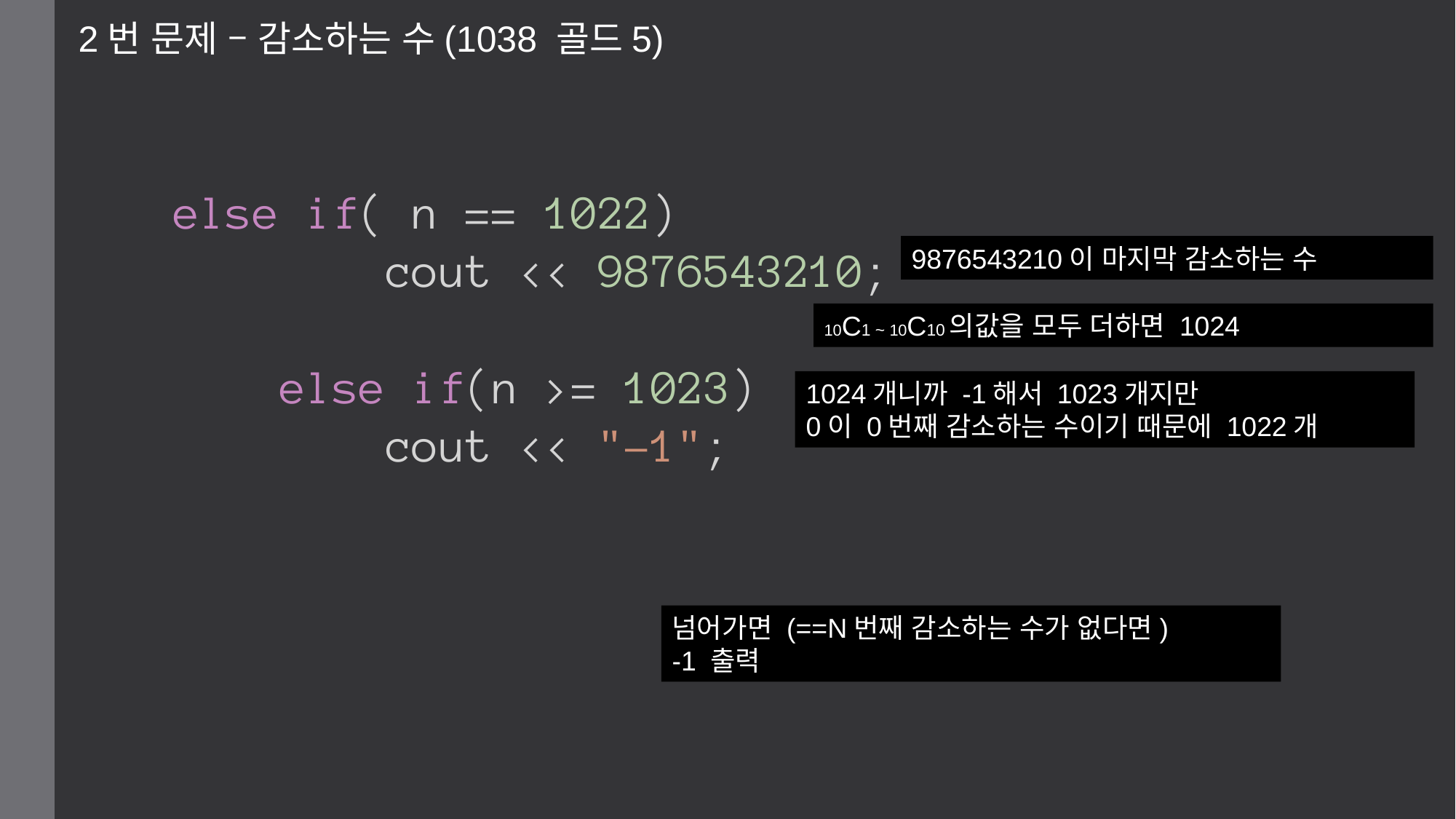

2번 문제 – 감소하는 수(1038 골드5)
else if( n == 1022)
        cout << 9876543210;
    else if(n >= 1023)
        cout << "-1";

9876543210이 마지막 감소하는 수
10C1 ~ 10C10의값을 모두 더하면 1024
1024개니까 -1해서 1023개지만
0이 0번째 감소하는 수이기 때문에 1022개
넘어가면 (==N번째 감소하는 수가 없다면)
-1 출력